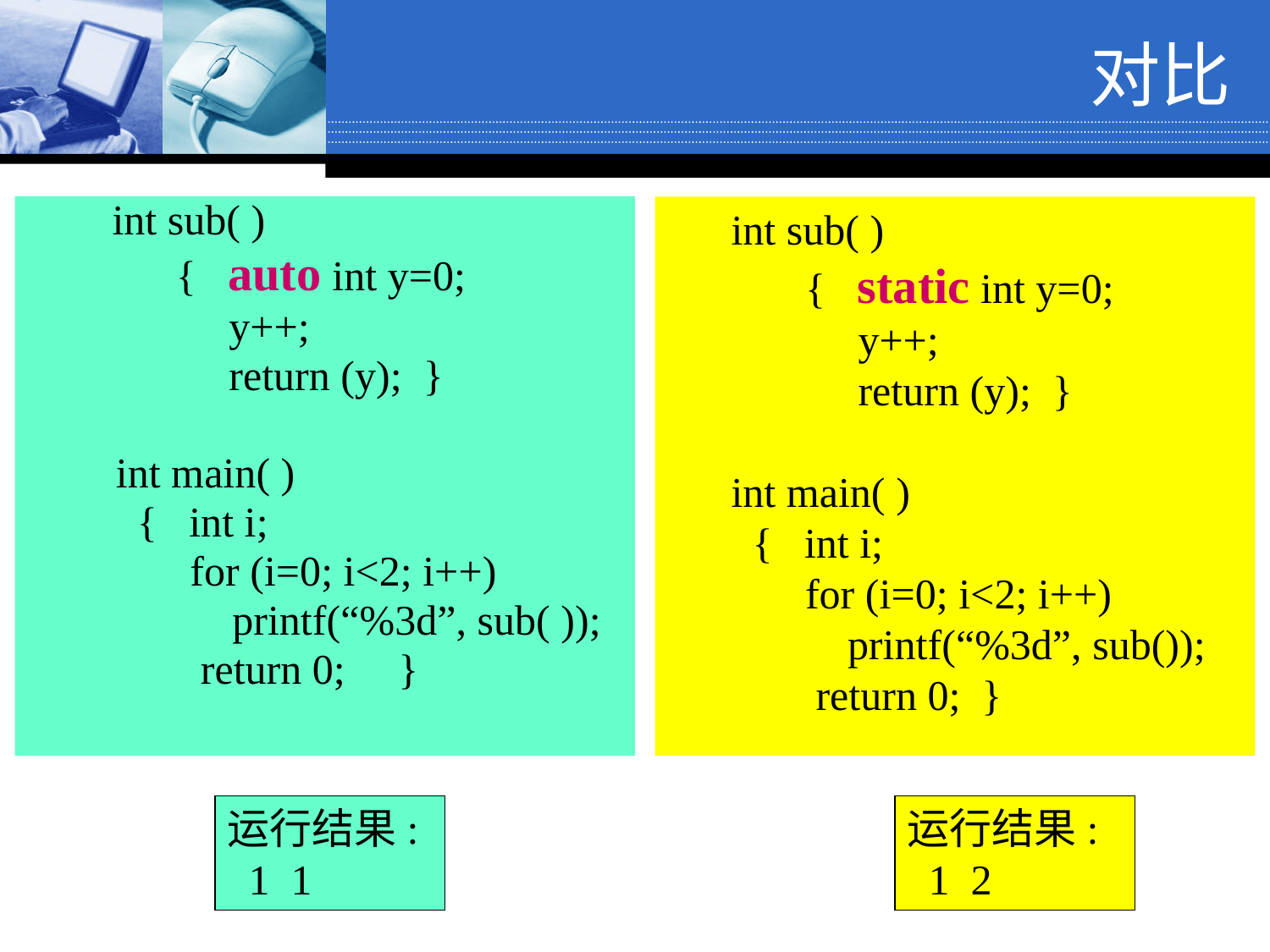

对比
        int sub( )
       {   auto int y=0;
            y++;
            return (y);  }

      int main( )
        {   int i;
             for (i=0; i<2; i++)
                 printf(“%3d”, sub( ));
              return 0;     }

      int sub( )
       {   static int y=0;
            y++;
            return (y);  }

      int main( )
        {   int i;
             for (i=0; i<2; i++)
                 printf(“%3d”, sub());
              return 0;  }

运行结果:
  1  1
运行结果:
  1  2